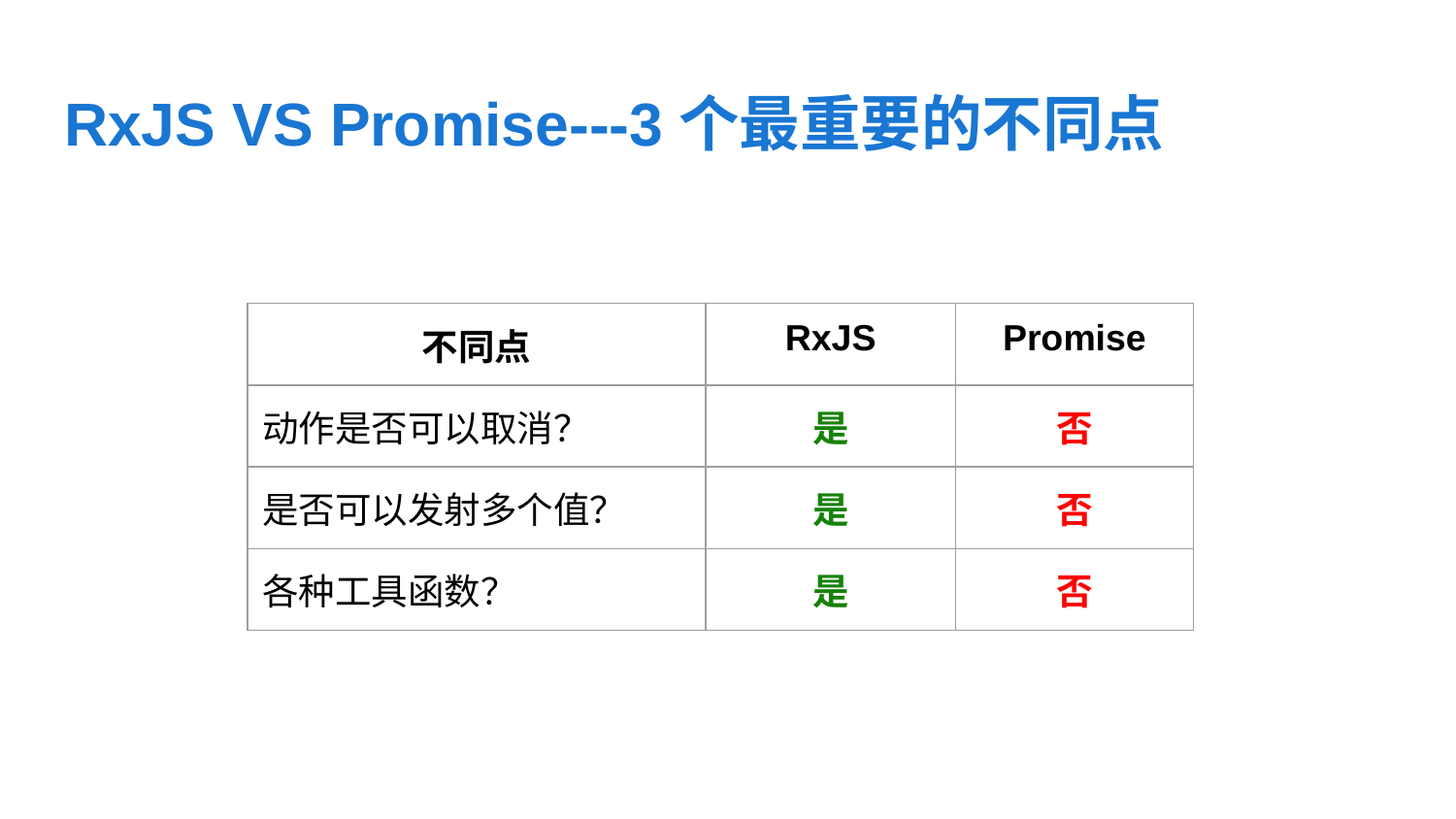

# RxJS VS Promise---3个最重要的不同点
| 不同点 | RxJS | Promise |
| --- | --- | --- |
| 动作是否可以取消？ | 是 | 否 |
| 是否可以发射多个值？ | 是 | 否 |
| 各种工具函数？ | 是 | 否 |